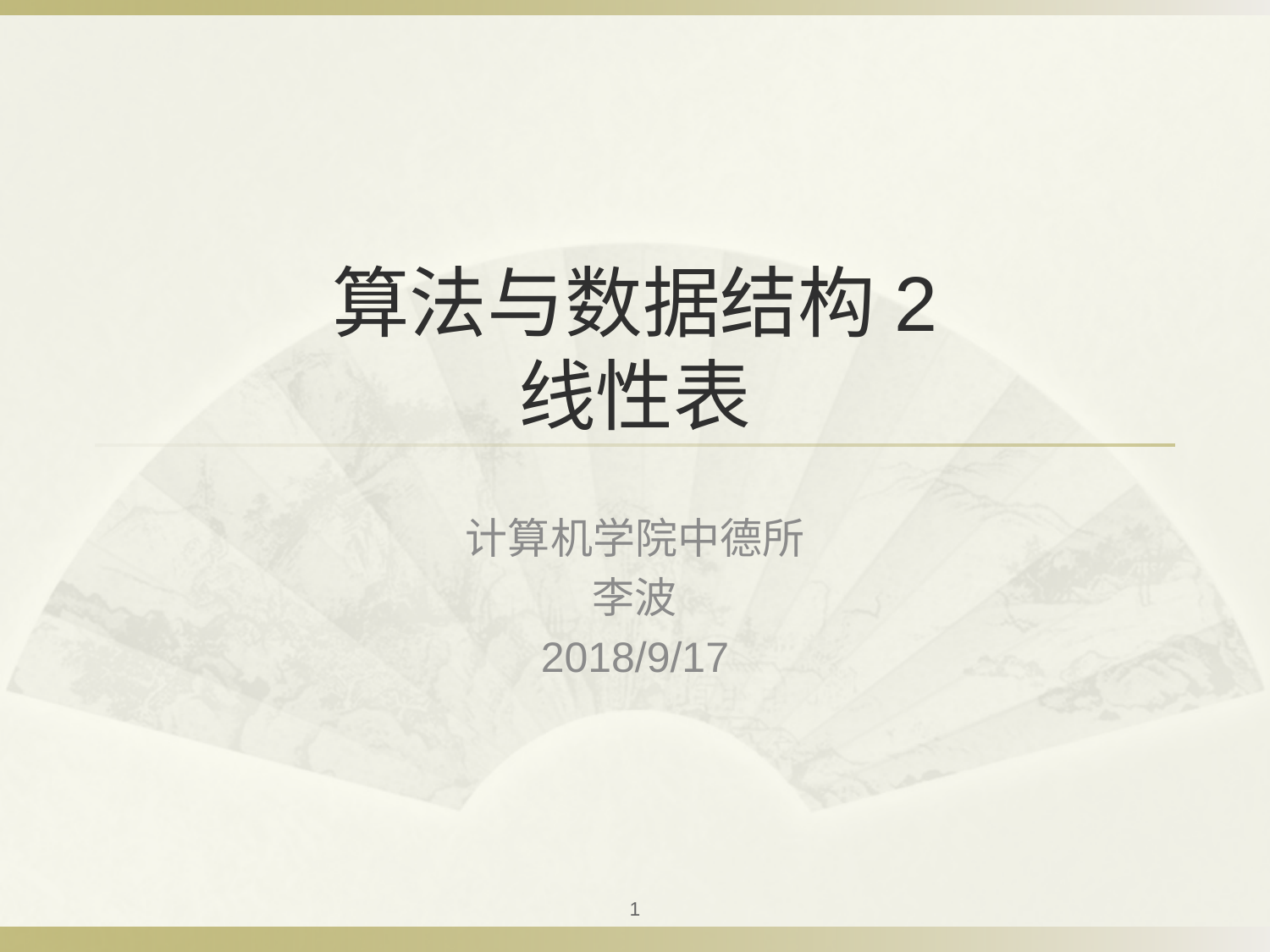

# 算法与数据结构2 线性表

计算机学院中德所
李波
2018/9/17

1